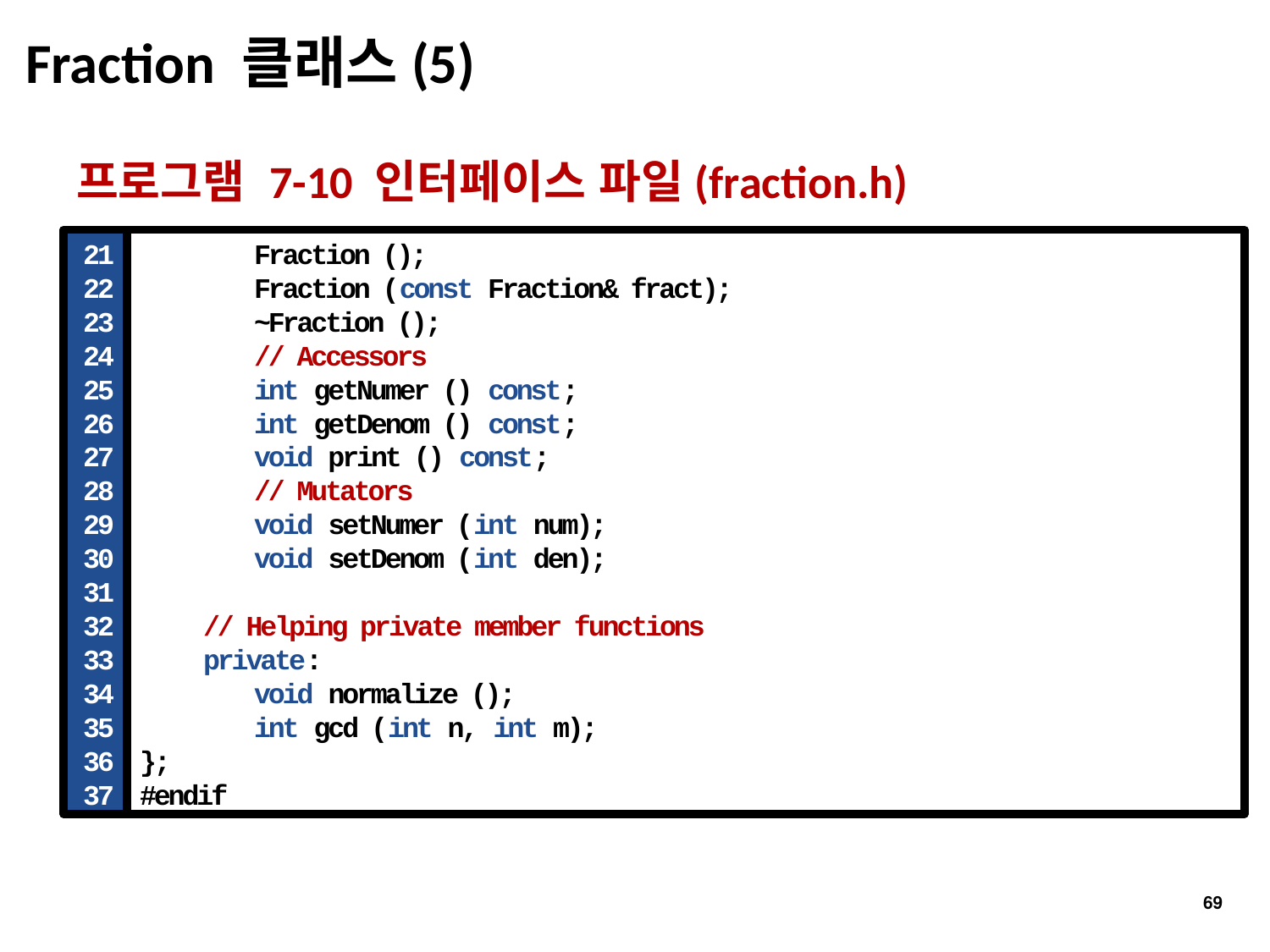

# Fraction 클래스(5)
프로그램 7-10 인터페이스 파일(fraction.h)
21
22
23
24
25
26
27
28
29
30
31
32
33
34
35
36
37
Fraction ();
Fraction (const Fraction& fract);
~Fraction ();
// Accessors
int getNumer () const;
int getDenom () const;
void print () const;
// Mutators
void setNumer (int num);
void setDenom (int den);

// Helping private member functions
private:
void normalize ();
int gcd (int n, int m);
};
#endif